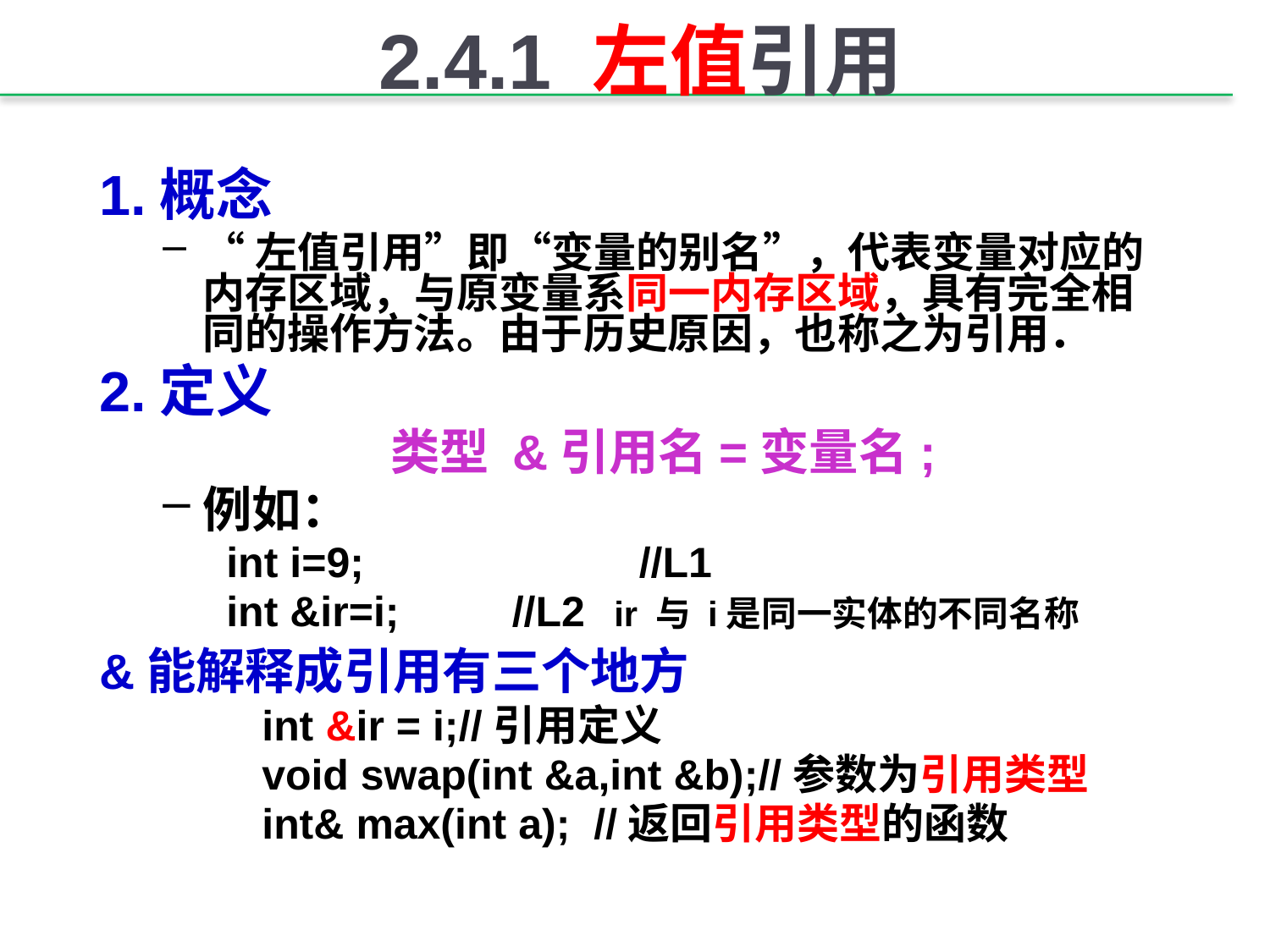

# 2.4.1 左值引用
1.概念
“左值引用”即“变量的别名”，代表变量对应的内存区域，与原变量系同一内存区域，具有完全相同的操作方法。由于历史原因，也称之为引用．
2.定义
类型 &引用名=变量名;
例如：
int i=9;         		//L1
int &ir=i;       	//L2   ir 与 i是同一实体的不同名称
&能解释成引用有三个地方
   int &ir = i;//引用定义
   void swap(int &a,int &b);//参数为引用类型
   int& max(int a);  //返回引用类型的函数